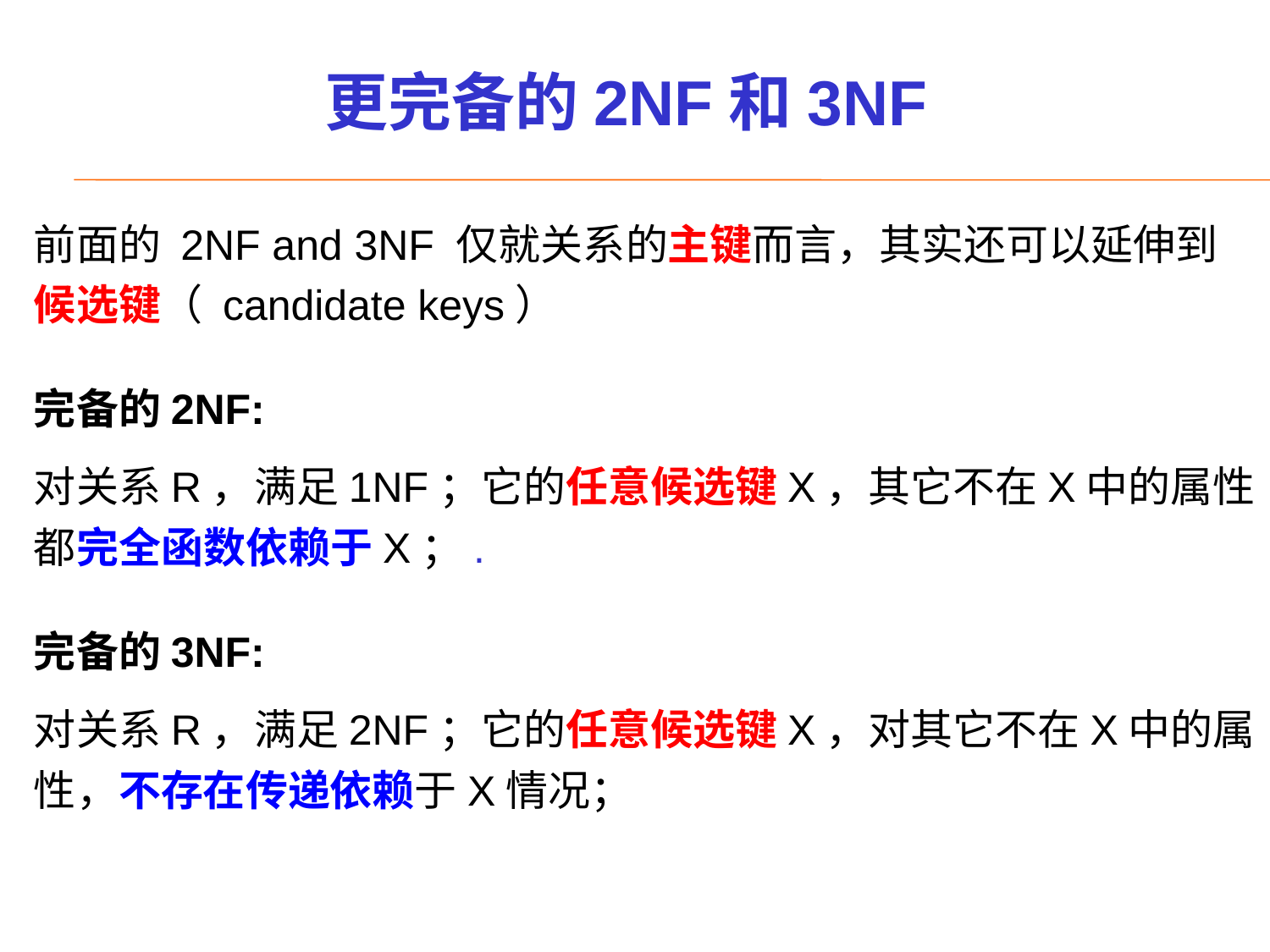

# 更完备的2NF和3NF
前面的 2NF and 3NF 仅就关系的主键而言，其实还可以延伸到候选键（ candidate keys）

完备的2NF:
对关系R，满足1NF；它的任意候选键X，其它不在X中的属性都完全函数依赖于X；.

完备的3NF:
对关系R，满足2NF；它的任意候选键X，对其它不在X中的属性，不存在传递依赖于X情况；